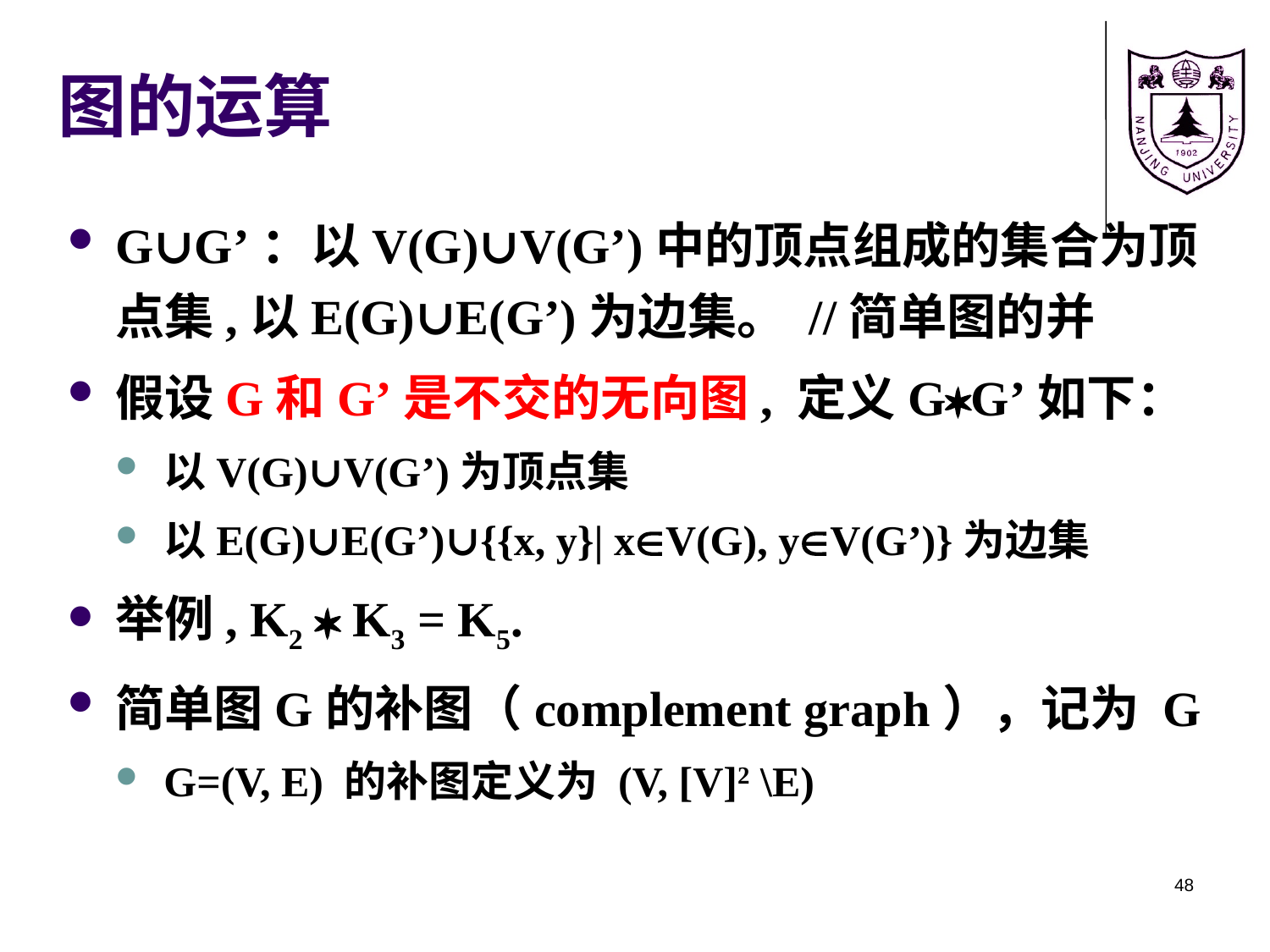

# 图的运算
G∪G’：以V(G)∪V(G’)中的顶点组成的集合为顶点集,以E(G)∪E(G’)为边集。 //简单图的并
假设G和G’是不交的无向图, 定义G∗G’如下：
以V(G)∪V(G’)为顶点集
以E(G)∪E(G’)∪{{x, y}| x∈V(G), y∈V(G’)}为边集
举例, K2 ∗ K3 = K5.
简单图G的补图（complement graph），记为 G
G=(V, E) 的补图定义为 (V, [V]2 \E)

48